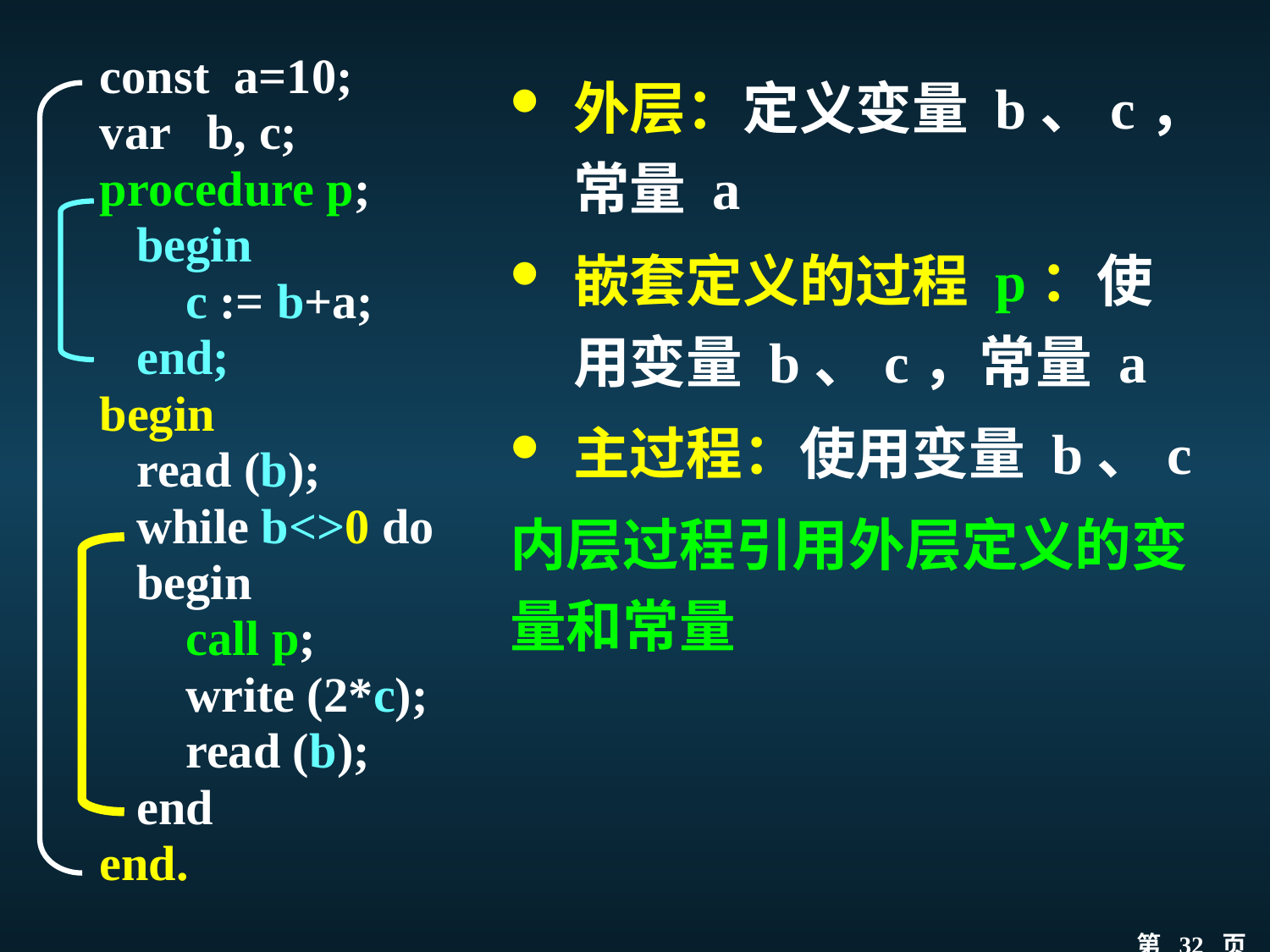

const  a=10;
var   b, c;
procedure p;
   begin
       c := b+a;
   end;
begin
   read (b);
   while b<>0 do
   begin
       call p;
       write (2*c);
       read (b);
   end
end.
外层：定义变量 b、c，常量 a
嵌套定义的过程 p：使用变量 b、c，常量 a
主过程：使用变量 b、c
内层过程引用外层定义的变量和常量